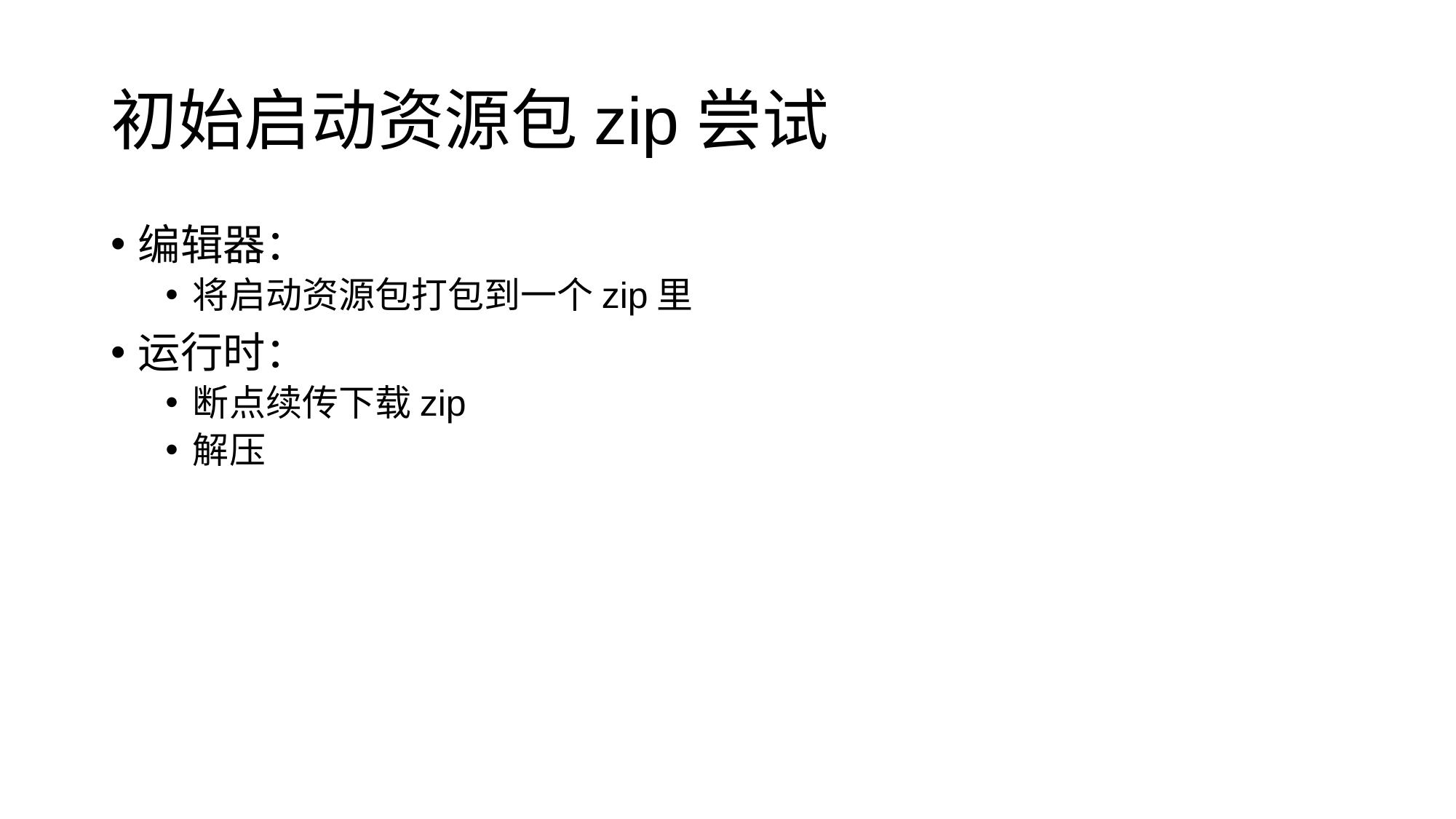

# 初始启动资源包zip尝试
编辑器：
将启动资源包打包到一个zip里
运行时：
断点续传下载zip
解压